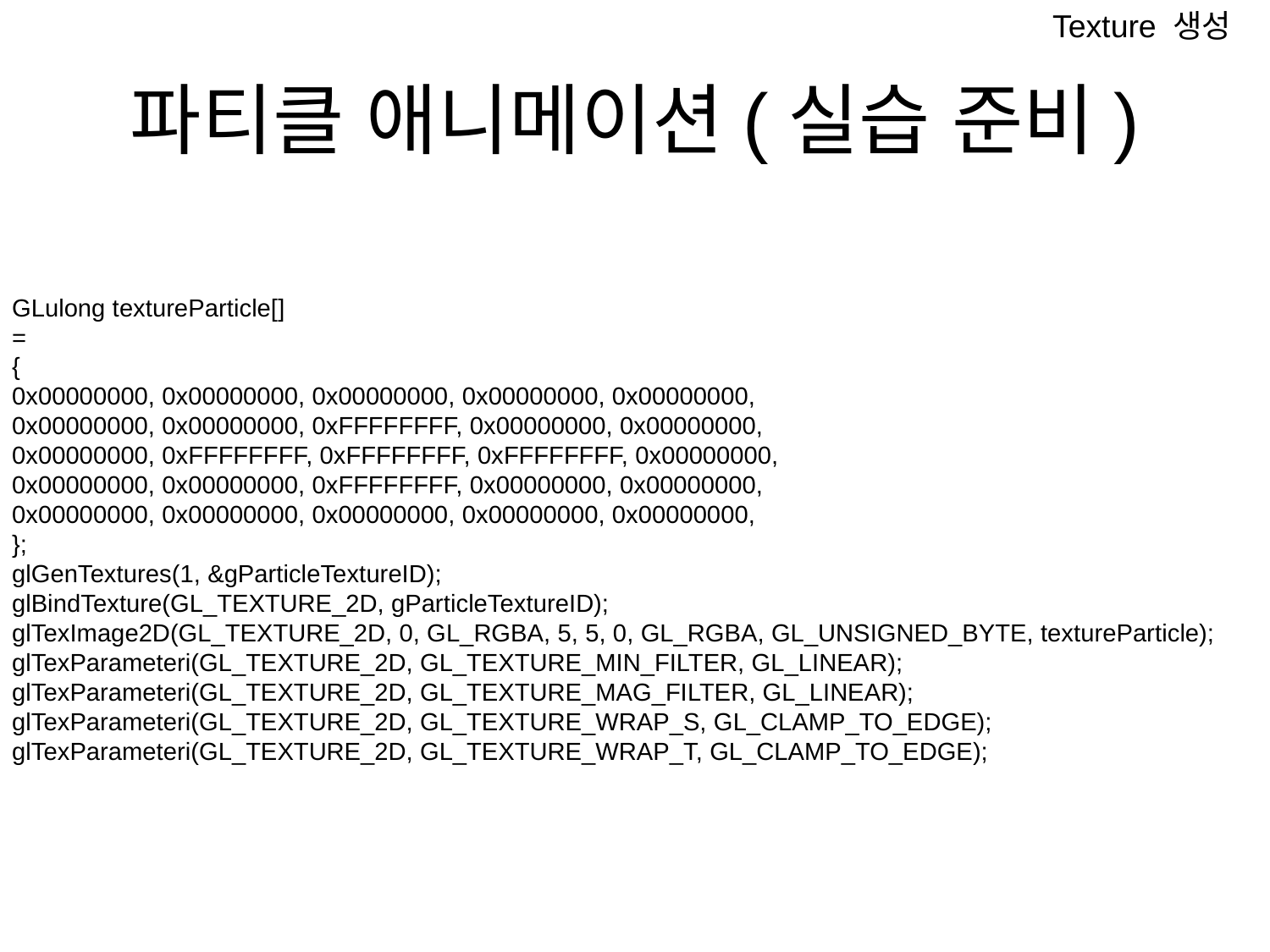

Texture 생성
# 파티클 애니메이션(실습 준비)

GLulong textureParticle[]
=
{
0x00000000, 0x00000000, 0x00000000, 0x00000000, 0x00000000,
0x00000000, 0x00000000, 0xFFFFFFFF, 0x00000000, 0x00000000,
0x00000000, 0xFFFFFFFF, 0xFFFFFFFF, 0xFFFFFFFF, 0x00000000,
0x00000000, 0x00000000, 0xFFFFFFFF, 0x00000000, 0x00000000,
0x00000000, 0x00000000, 0x00000000, 0x00000000, 0x00000000,
};
glGenTextures(1, &gParticleTextureID);
glBindTexture(GL_TEXTURE_2D, gParticleTextureID);
glTexImage2D(GL_TEXTURE_2D, 0, GL_RGBA, 5, 5, 0, GL_RGBA, GL_UNSIGNED_BYTE, textureParticle);
glTexParameteri(GL_TEXTURE_2D, GL_TEXTURE_MIN_FILTER, GL_LINEAR);
glTexParameteri(GL_TEXTURE_2D, GL_TEXTURE_MAG_FILTER, GL_LINEAR);
glTexParameteri(GL_TEXTURE_2D, GL_TEXTURE_WRAP_S, GL_CLAMP_TO_EDGE);
glTexParameteri(GL_TEXTURE_2D, GL_TEXTURE_WRAP_T, GL_CLAMP_TO_EDGE);